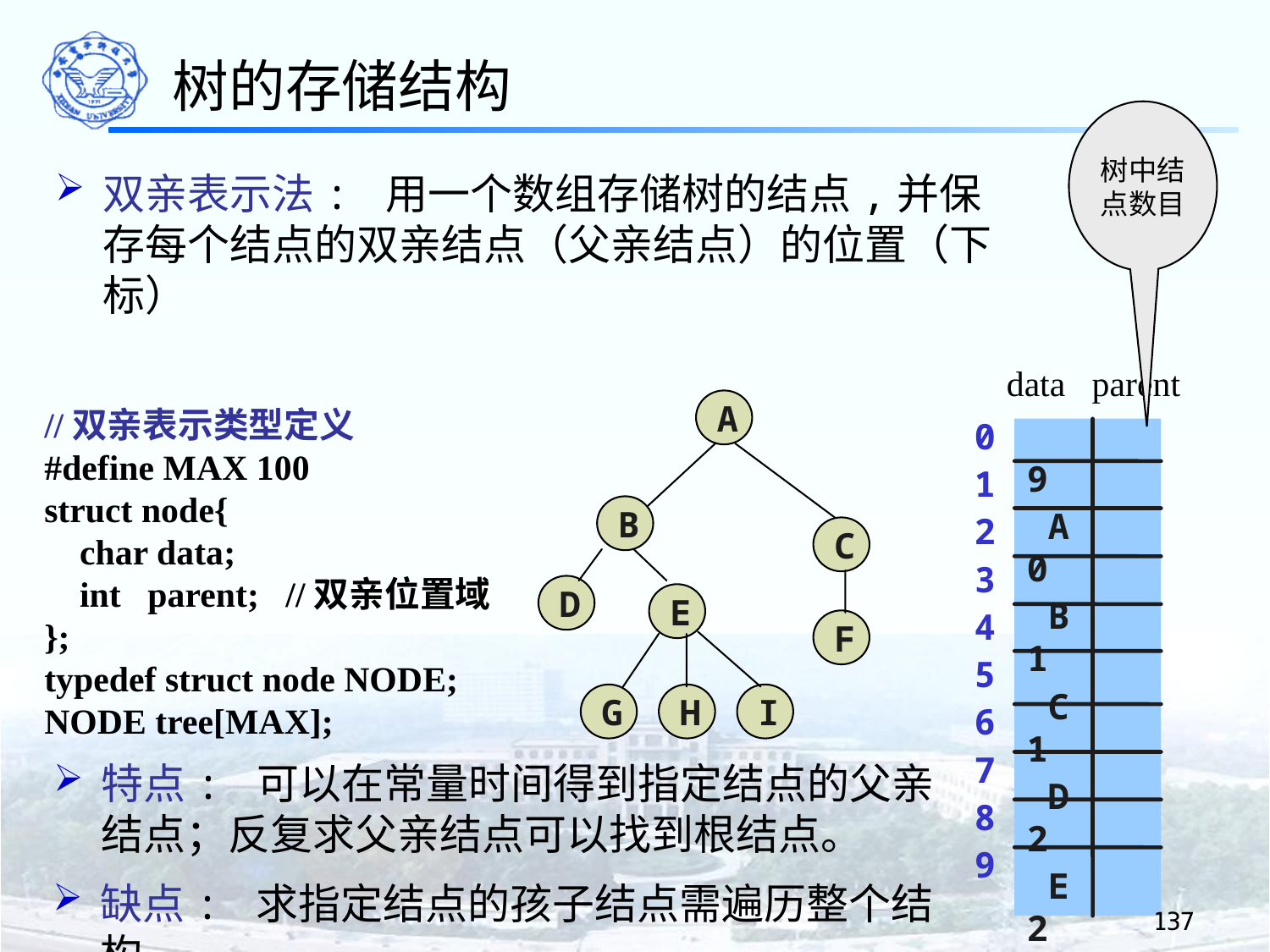

树的存储结构
树中结点数目
双亲表示法: 用一个数组存储树的结点,并保存每个结点的双亲结点（父亲结点）的位置（下标）
data   parent
0
1
2
3
4
5
6
7
8
9
      9
 A    0
 B    1
 C    1
 D    2
 E    2
 F    3
 G    5
 H    5
 I    5

A

B

C

D

E

F

G

H

I
//双亲表示类型定义
#define MAX 100
struct node{
    char data;
    int   parent;   //双亲位置域
};
typedef struct node NODE;
NODE tree[MAX];
特点: 可以在常量时间得到指定结点的父亲结点；反复求父亲结点可以找到根结点。
缺点: 求指定结点的孩子结点需遍历整个结构。
137